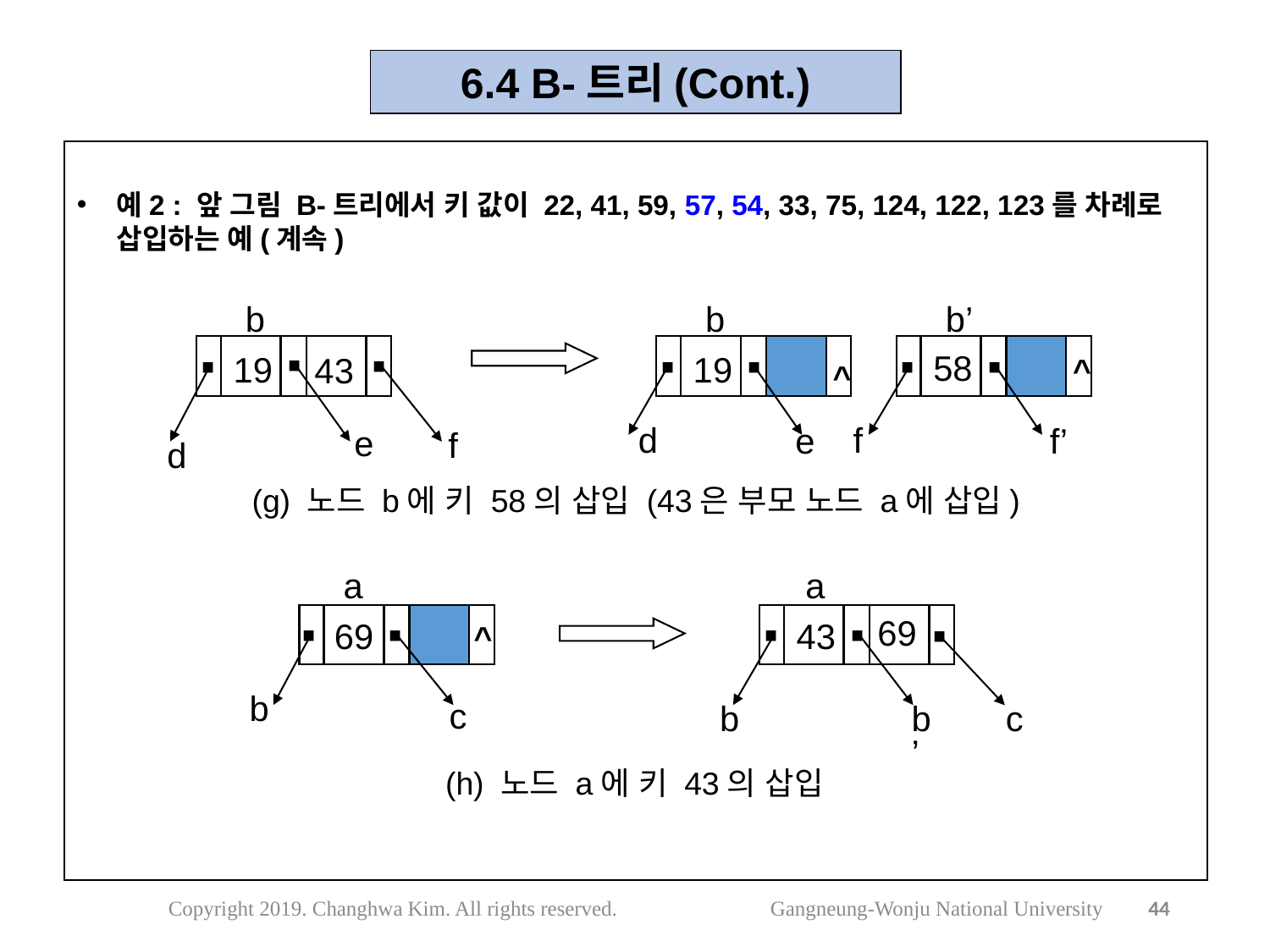

6.4 B-트리(Cont.)

예2 : 앞 그림 B-트리에서 키 값이 22, 41, 59, 57, 54, 33, 75, 124, 122, 123를 차례로 삽입하는 예(계속)

b
b
b’
·
·
·
·
·
·
·

58
19
19
43
^
^

d
f
e
f’
e
f
d
(g) 노드 b에 키 58의 삽입 (43은 부모 노드 a에 삽입)
a
a
·
·
·
·
·

69
69
43

^

b
c
b
b’
c
(h) 노드 a에 키 43의 삽입
Copyright 2019. Changhwa Kim. All rights reserved.                             Gangneung-Wonju National University
44
44